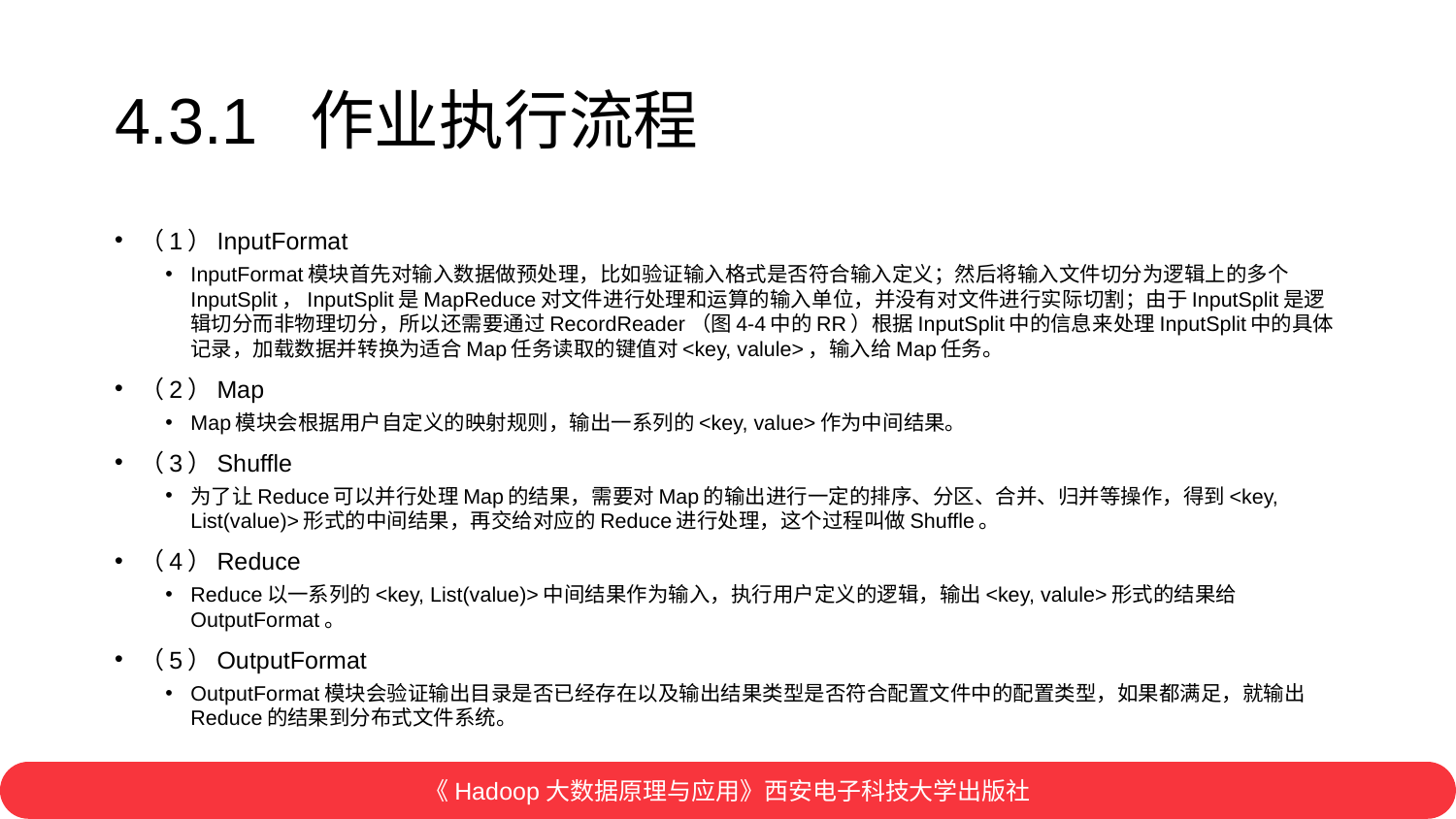

# 4.3.1  作业执行流程
（1）InputFormat
InputFormat模块首先对输入数据做预处理，比如验证输入格式是否符合输入定义；然后将输入文件切分为逻辑上的多个InputSplit，InputSplit是MapReduce对文件进行处理和运算的输入单位，并没有对文件进行实际切割；由于InputSplit是逻辑切分而非物理切分，所以还需要通过RecordReader（图4-4中的RR）根据InputSplit中的信息来处理InputSplit中的具体记录，加载数据并转换为适合Map任务读取的键值对<key, valule>，输入给Map任务。
（2）Map
Map模块会根据用户自定义的映射规则，输出一系列的<key, value>作为中间结果。
（3）Shuffle
为了让Reduce可以并行处理Map的结果，需要对Map的输出进行一定的排序、分区、合并、归并等操作，得到<key, List(value)>形式的中间结果，再交给对应的Reduce进行处理，这个过程叫做Shuffle。
（4）Reduce
Reduce以一系列的<key, List(value)>中间结果作为输入，执行用户定义的逻辑，输出<key, valule>形式的结果给OutputFormat。
（5）OutputFormat
OutputFormat模块会验证输出目录是否已经存在以及输出结果类型是否符合配置文件中的配置类型，如果都满足，就输出Reduce的结果到分布式文件系统。